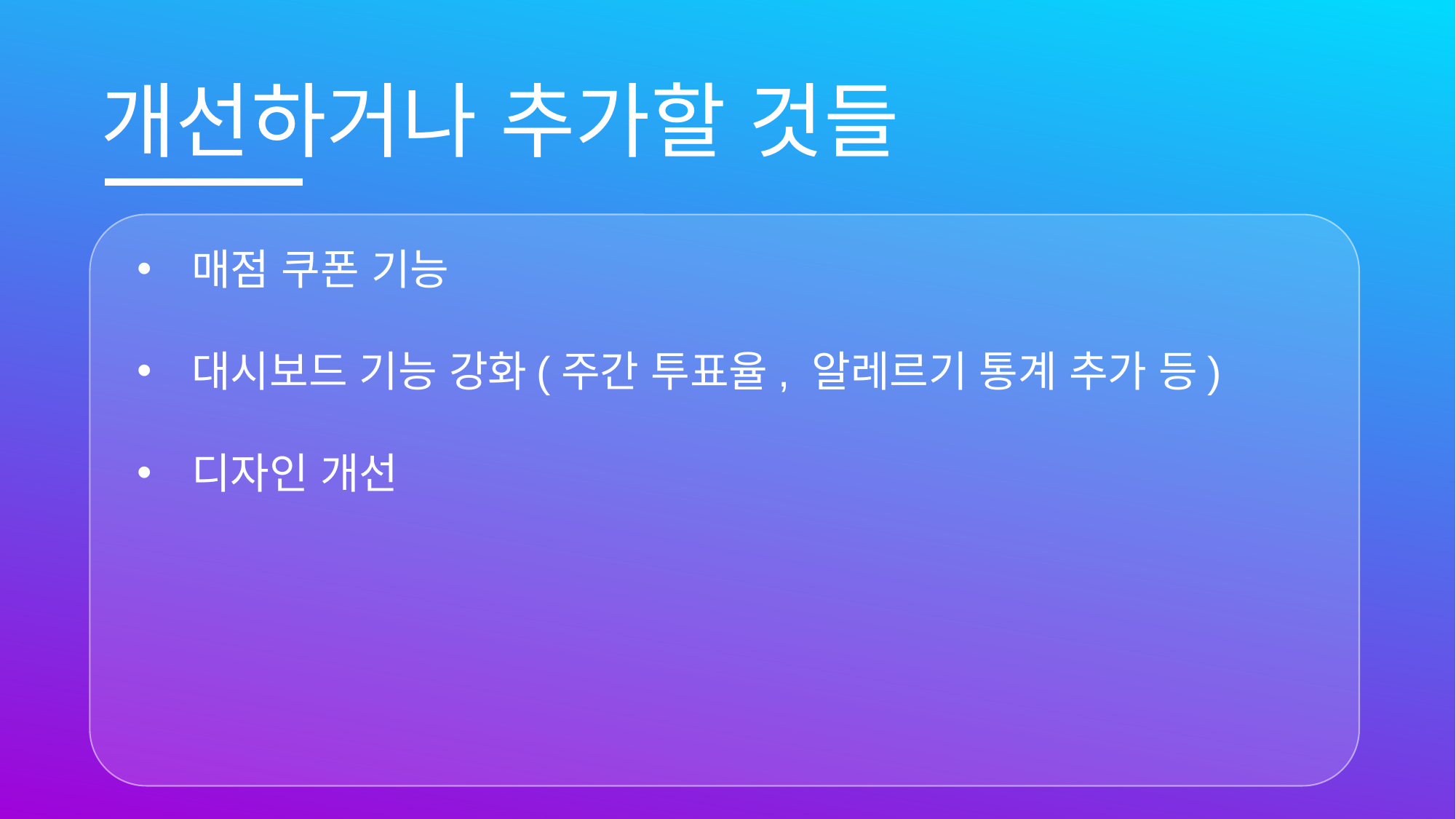

개선하거나 추가할 것들

매점 쿠폰 기능

대시보드 기능 강화(주간 투표율, 알레르기 통계 추가 등)

디자인 개선